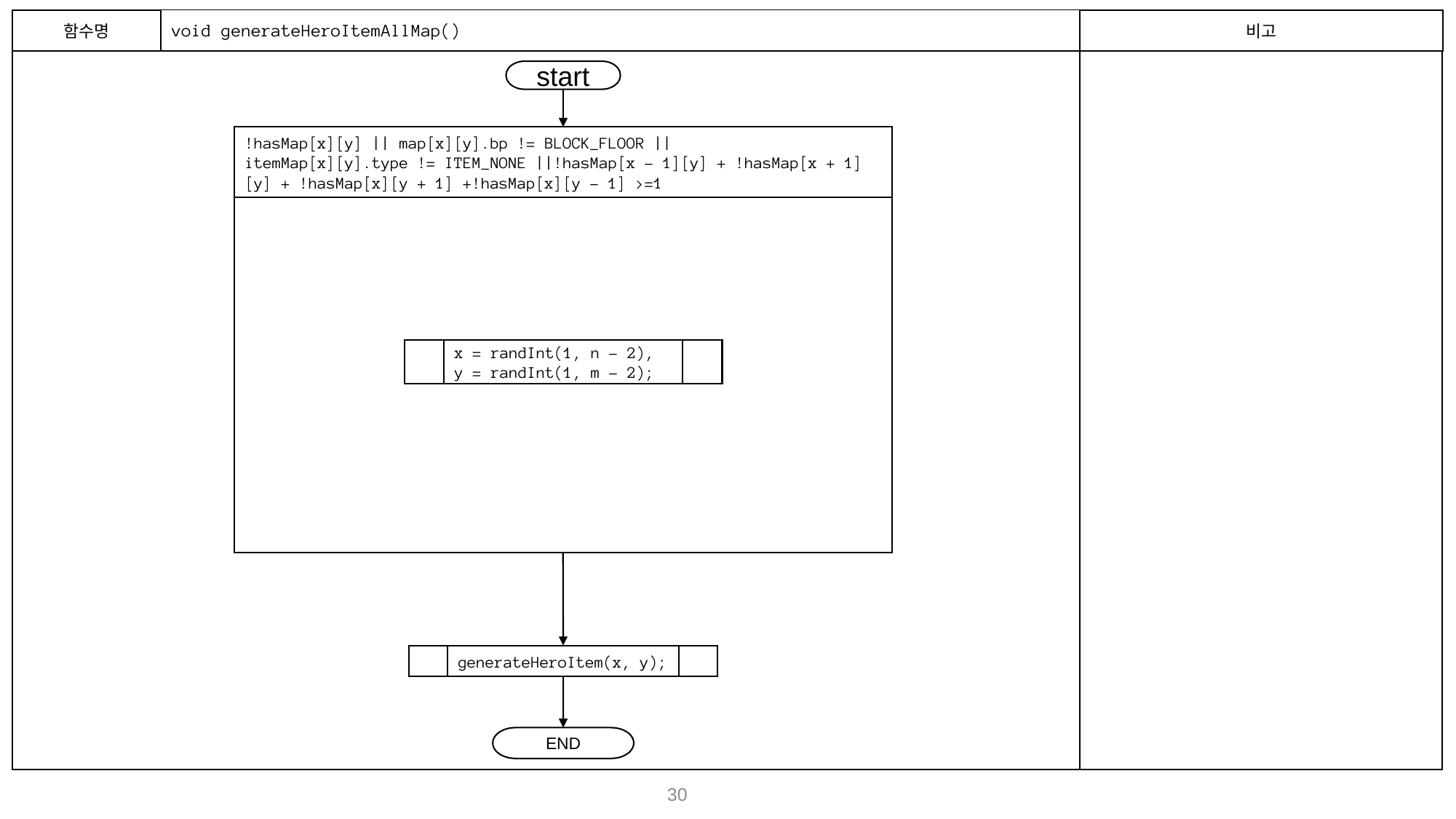

함수명
# void generateHeroItemAllMap()
비고

start

!hasMap[x][y] || map[x][y].bp != BLOCK_FLOOR ||
itemMap[x][y].type != ITEM_NONE ||!hasMap[x - 1][y] + !hasMap[x + 1][y] + !hasMap[x][y + 1] +!hasMap[x][y - 1] >=1
x = randInt(1, n - 2), y = randInt(1, m - 2);
generateHeroItem(x, y);
END
30